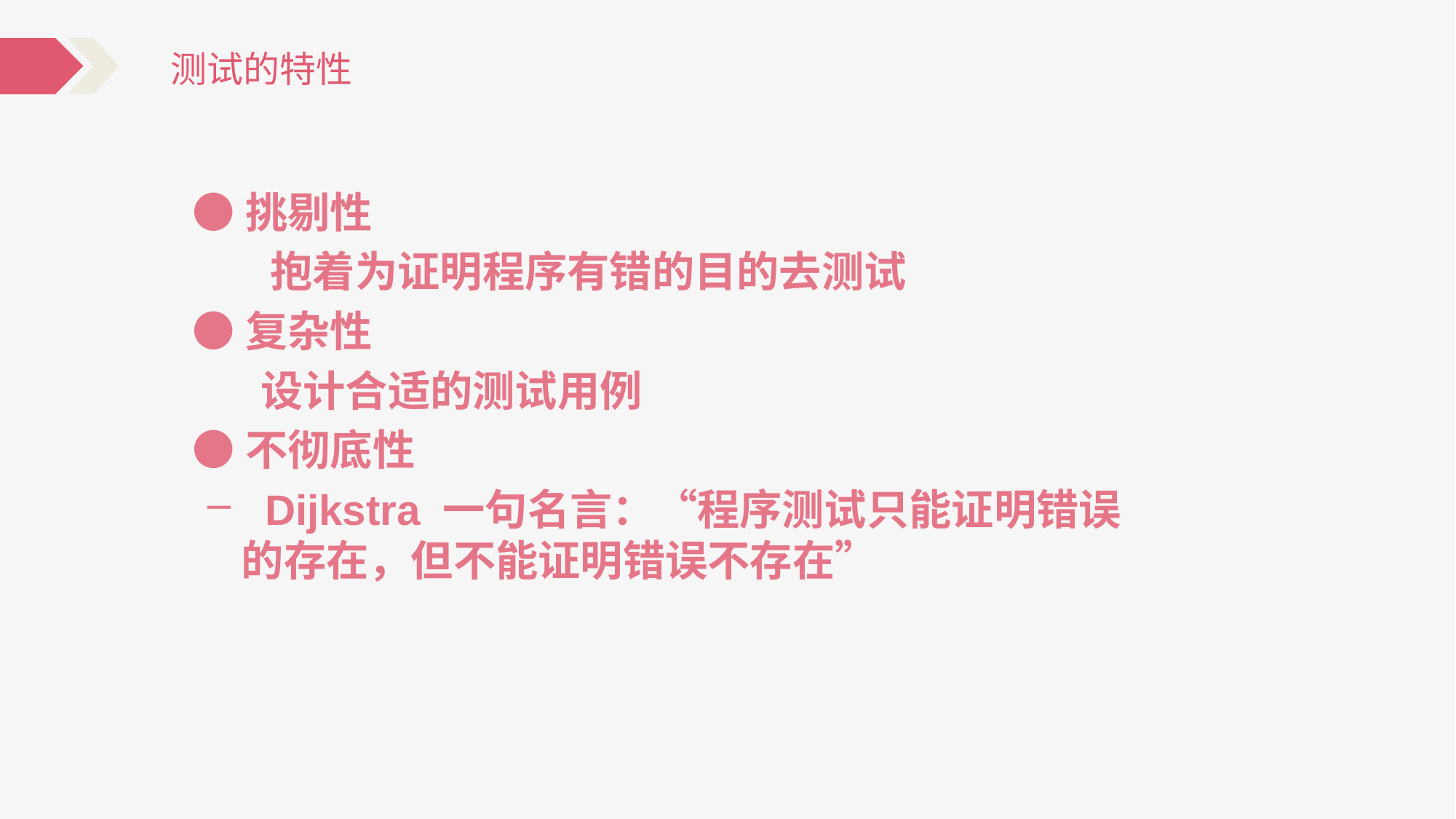

测试的特性

●挑剔性
       抱着为证明程序有错的目的去测试
●复杂性
      设计合适的测试用例
●不彻底性
  Dijkstra 一句名言：“程序测试只能证明错误的存在，但不能证明错误不存在”